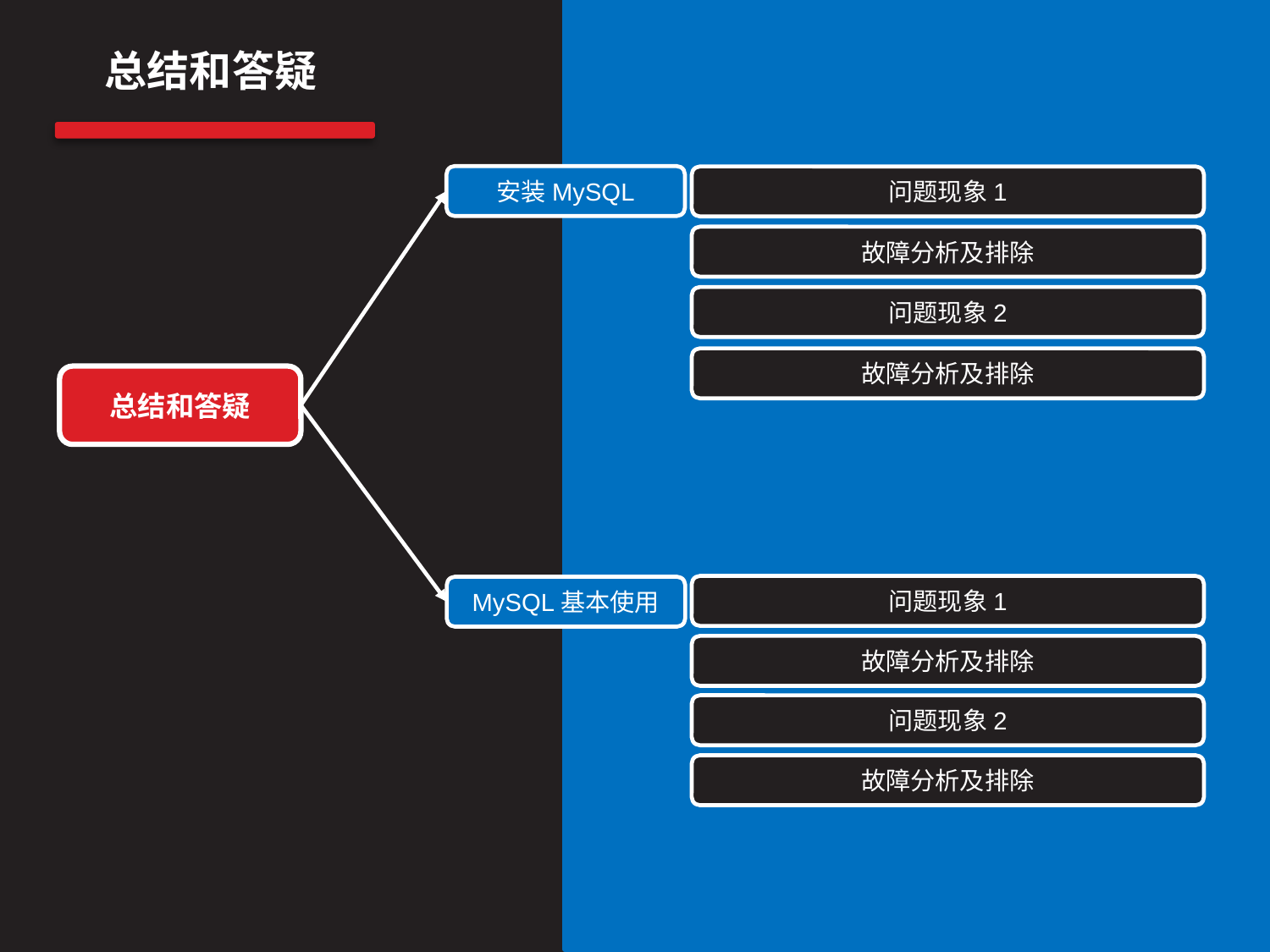

总结和答疑

安装MySQL
问题现象1
故障分析及排除
问题现象2
故障分析及排除
总结和答疑
问题现象1
MySQL基本使用
故障分析及排除
问题现象2
故障分析及排除